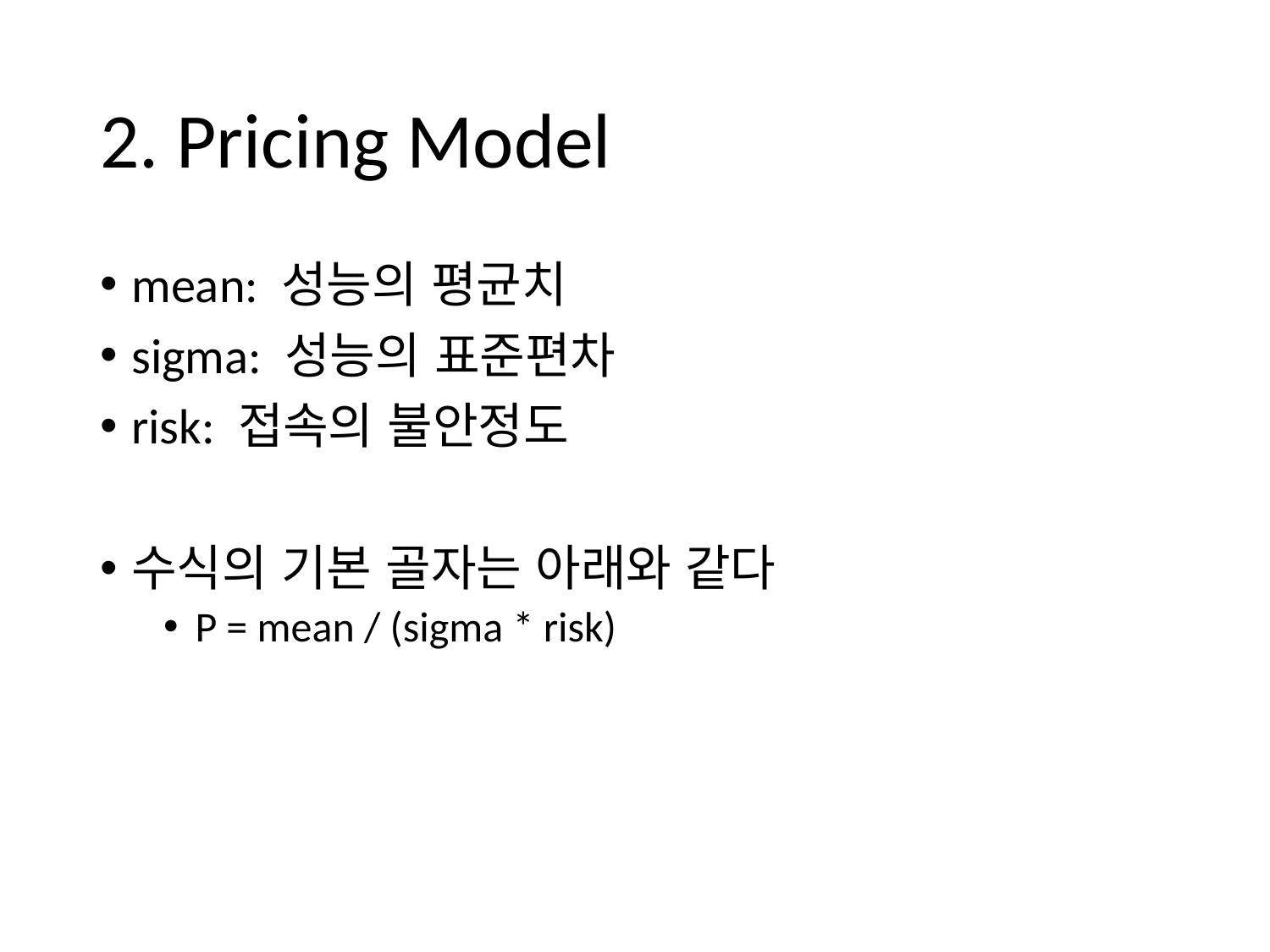

# 2. Pricing Model
mean: 성능의 평균치
sigma: 성능의 표준편차
risk: 접속의 불안정도

수식의 기본 골자는 아래와 같다
P = mean / (sigma * risk)